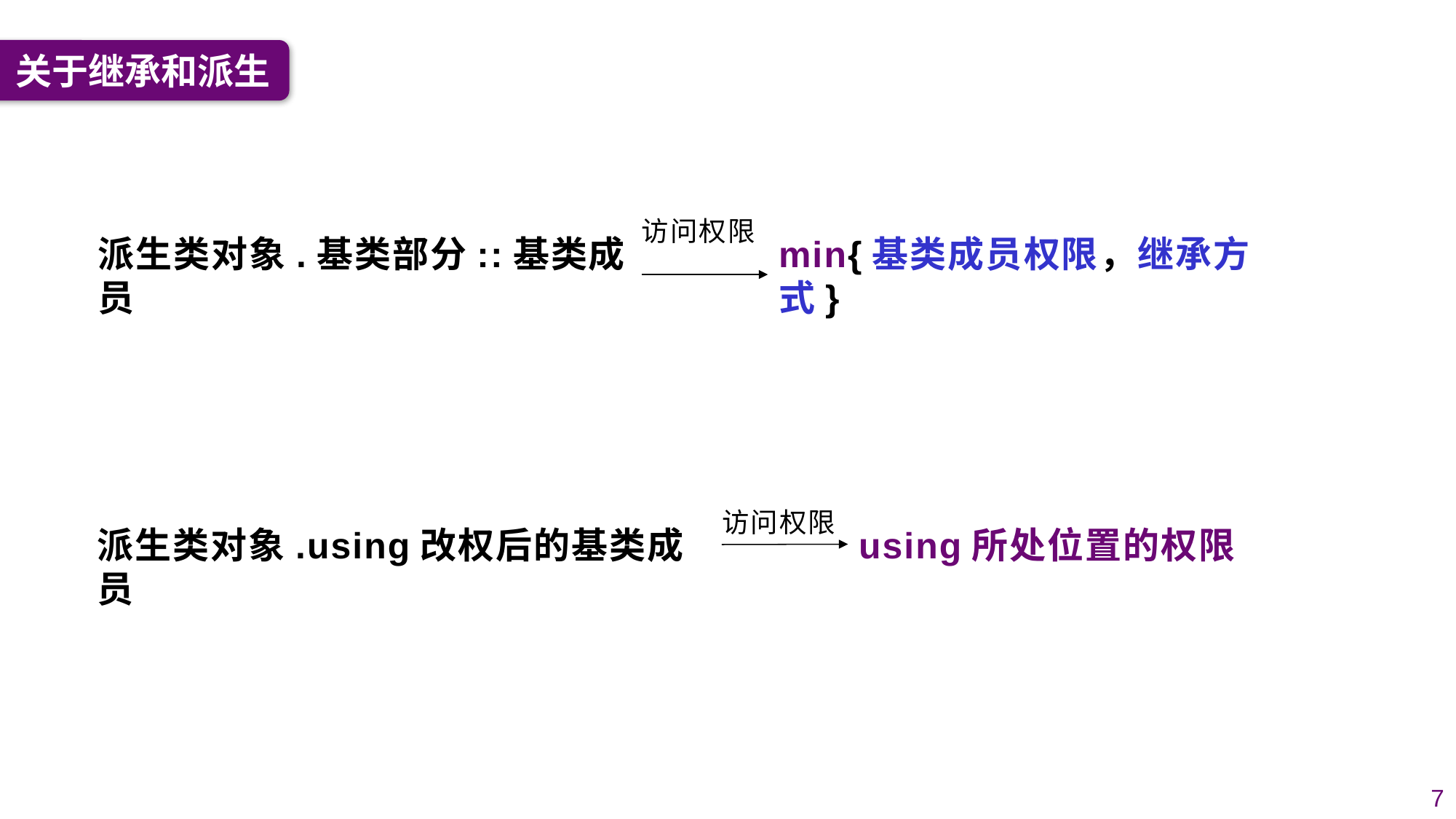

关于继承和派生
访问权限
派生类对象.基类部分::基类成员
min{基类成员权限，继承方式}
访问权限
派生类对象.using改权后的基类成员
using所处位置的权限
7